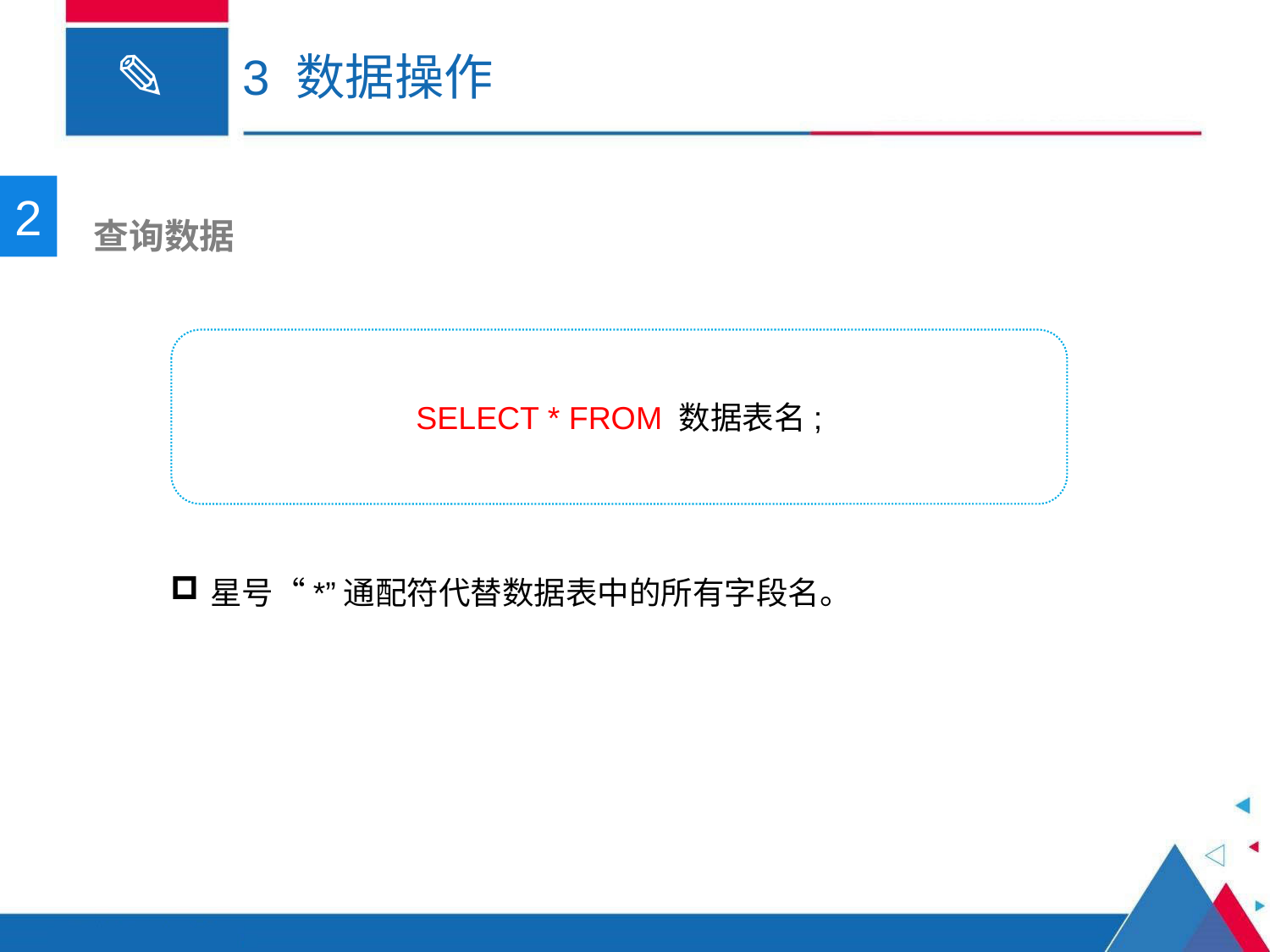

# 3 数据操作

2
  查询数据

SELECT * FROM 数据表名;
星号“*”通配符代替数据表中的所有字段名。